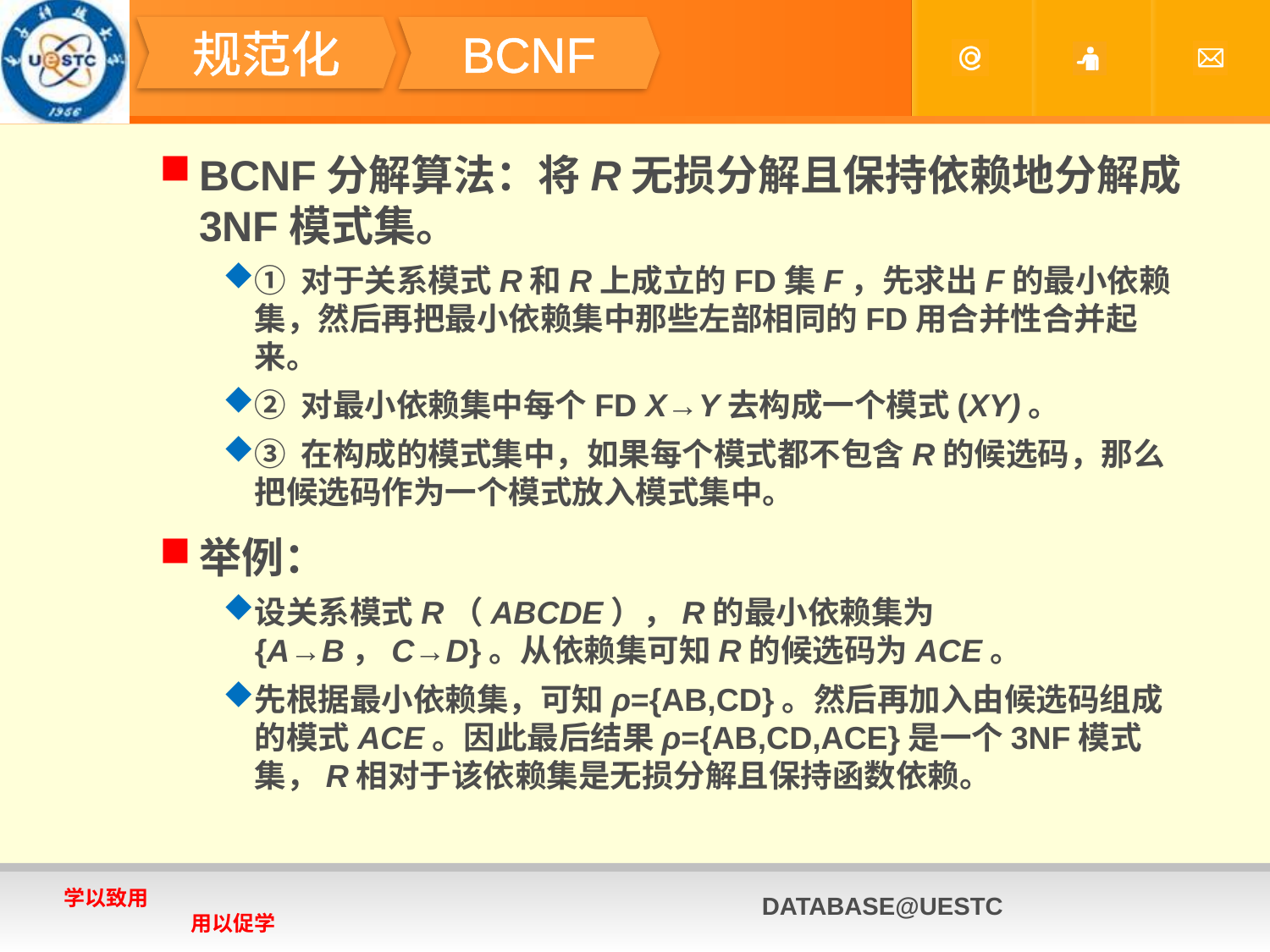

#
规范化
BCNF
BCNF分解算法：将R无损分解且保持依赖地分解成3NF模式集。
① 对于关系模式R和R上成立的FD集F，先求出F的最小依赖集，然后再把最小依赖集中那些左部相同的FD用合并性合并起来。
② 对最小依赖集中每个FD X→Y去构成一个模式(XY)。
③ 在构成的模式集中，如果每个模式都不包含R的候选码，那么把候选码作为一个模式放入模式集中。
举例：
设关系模式R（ABCDE），R的最小依赖集为{A→B，C→D}。从依赖集可知R的候选码为ACE。
先根据最小依赖集，可知ρ={AB,CD}。然后再加入由候选码组成的模式ACE。因此最后结果ρ={AB,CD,ACE}是一个3NF模式集，R相对于该依赖集是无损分解且保持函数依赖。